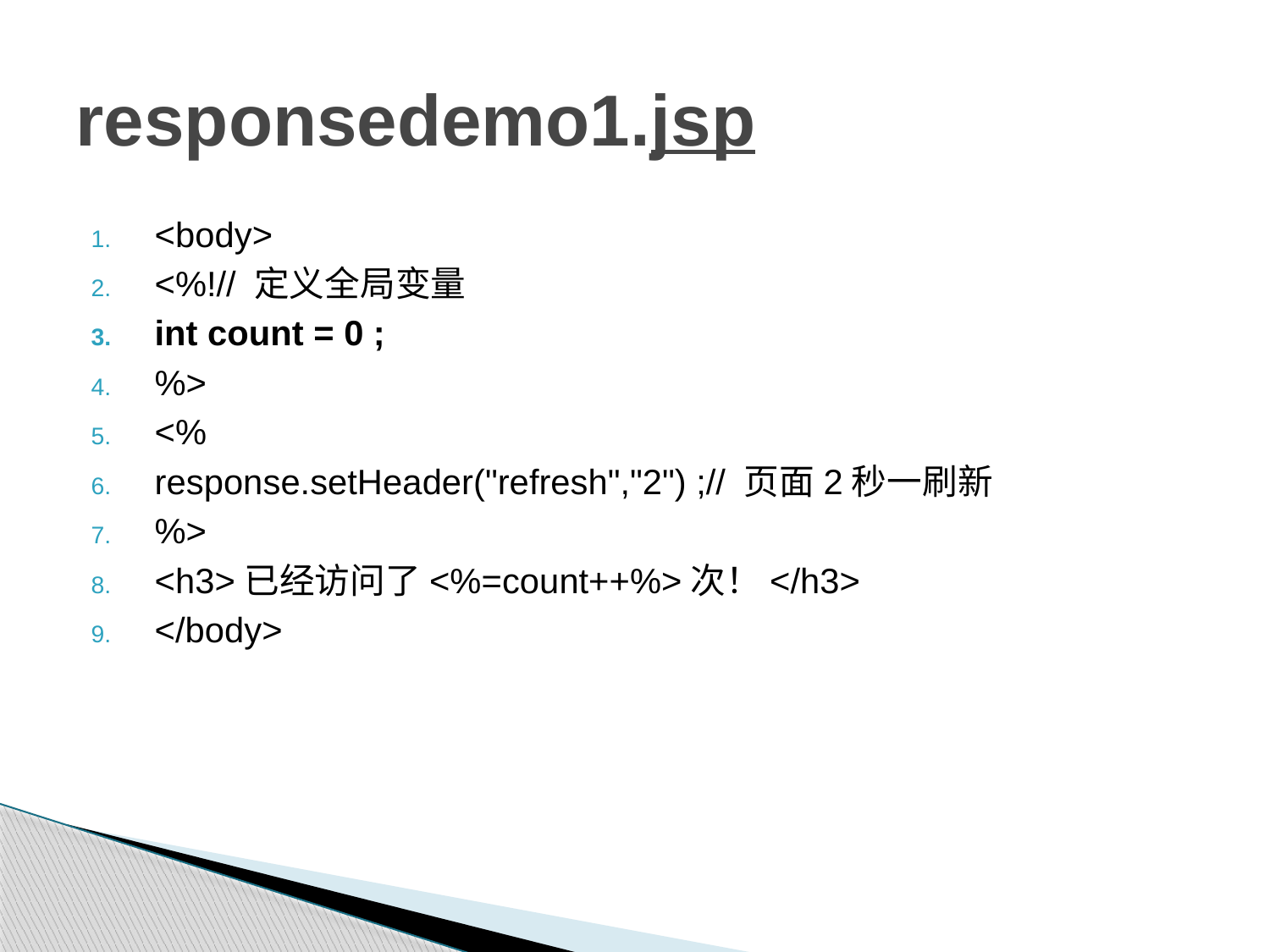

# responsedemo1.jsp
<body>
<%!// 定义全局变量
int count = 0 ;
%>
<%
response.setHeader("refresh","2") ;// 页面2秒一刷新
%>
<h3>已经访问了<%=count++%>次！</h3>
</body>